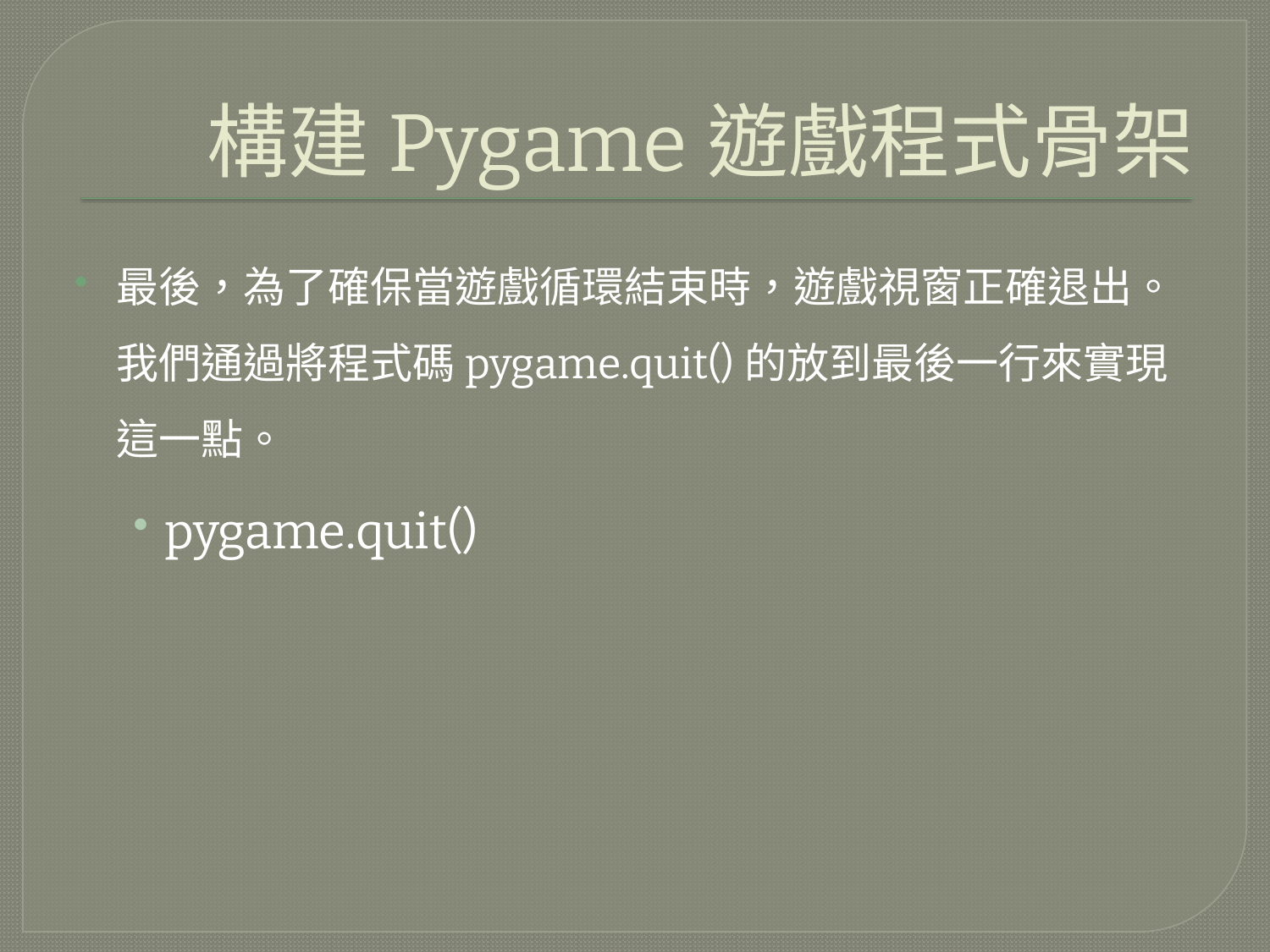

# 構建Pygame遊戲程式骨架
最後，為了確保當遊戲循環結束時，遊戲視窗正確退出。我們通過將程式碼pygame.quit()的放到最後一行來實現這一點。
pygame.quit()